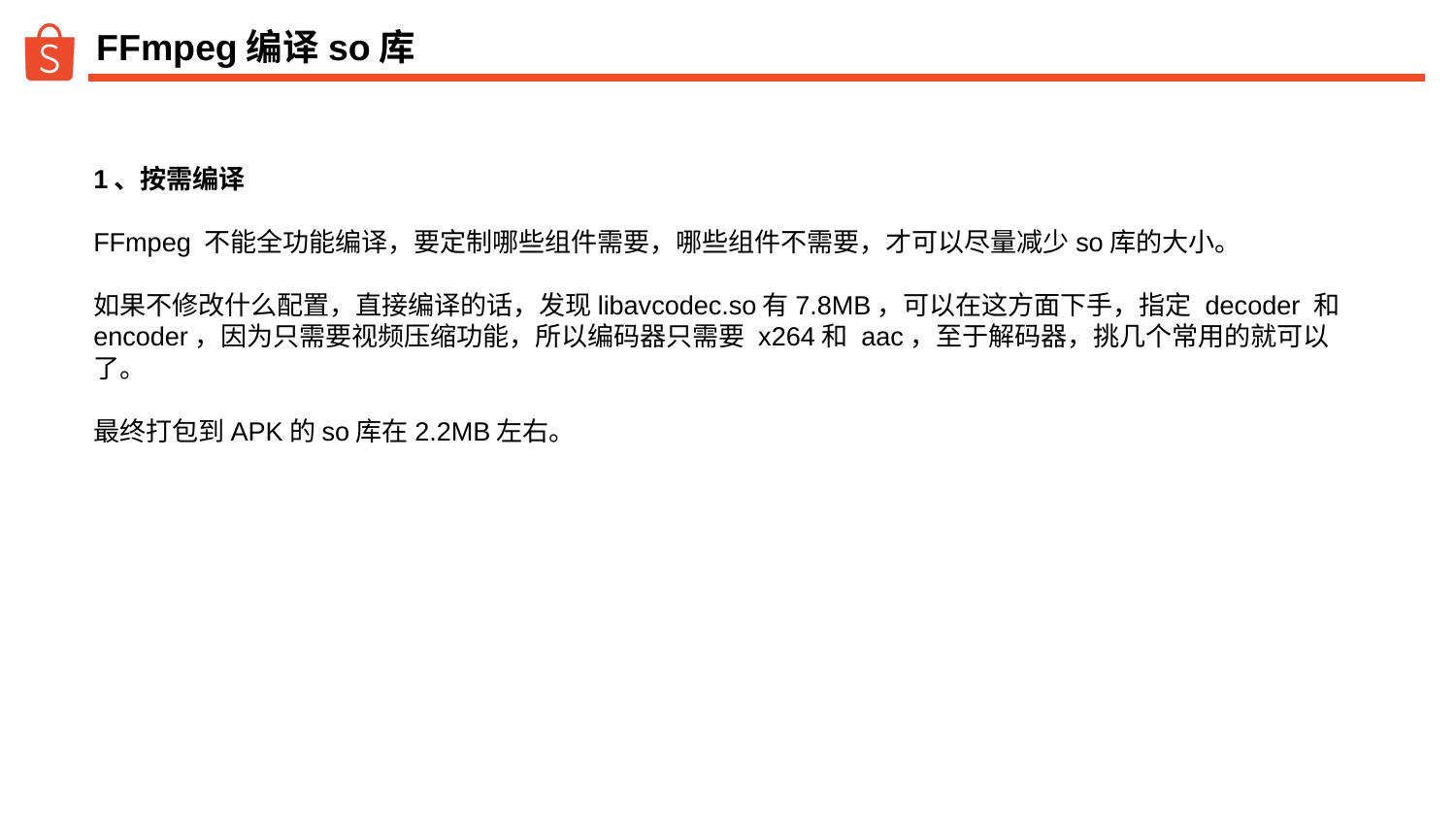

# FFmpeg编译so库
1、按需编译

FFmpeg 不能全功能编译，要定制哪些组件需要，哪些组件不需要，才可以尽量减少so库的大小。

如果不修改什么配置，直接编译的话，发现libavcodec.so有7.8MB，可以在这方面下手，指定 decoder 和 encoder，因为只需要视频压缩功能，所以编码器只需要 x264和 aac，至于解码器，挑几个常用的就可以了。

最终打包到APK的so库在2.2MB左右。